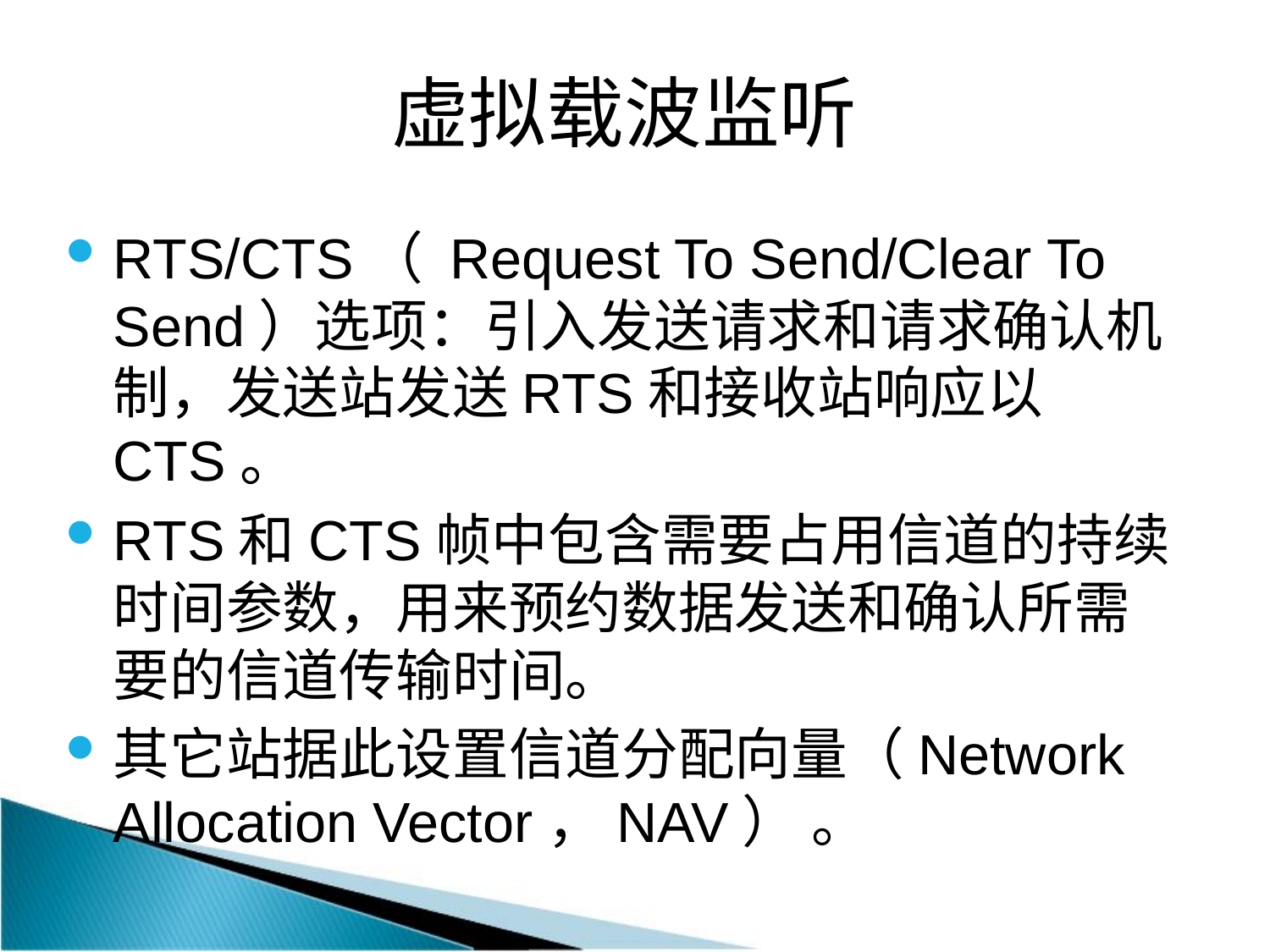

虚拟载波监听
RTS/CTS（ Request To Send/Clear To Send）选项：引入发送请求和请求确认机制，发送站发送RTS和接收站响应以CTS。
RTS和CTS帧中包含需要占用信道的持续时间参数，用来预约数据发送和确认所需要的信道传输时间。
其它站据此设置信道分配向量（Network Allocation Vector，NAV） 。